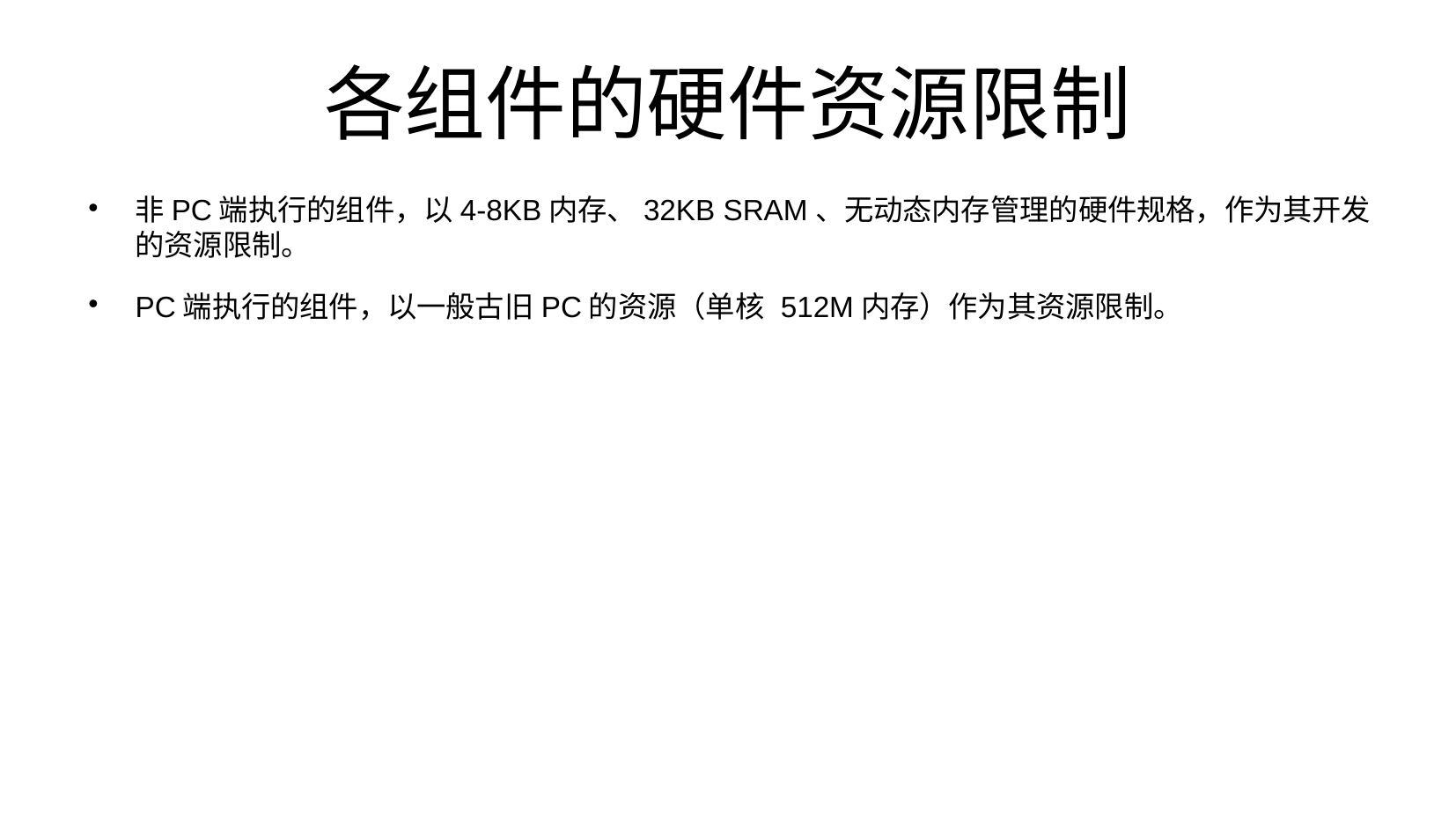

各组件的硬件资源限制
非PC端执行的组件，以4-8KB内存、32KB SRAM、无动态内存管理的硬件规格，作为其开发的资源限制。
PC端执行的组件，以一般古旧PC的资源（单核 512M内存）作为其资源限制。